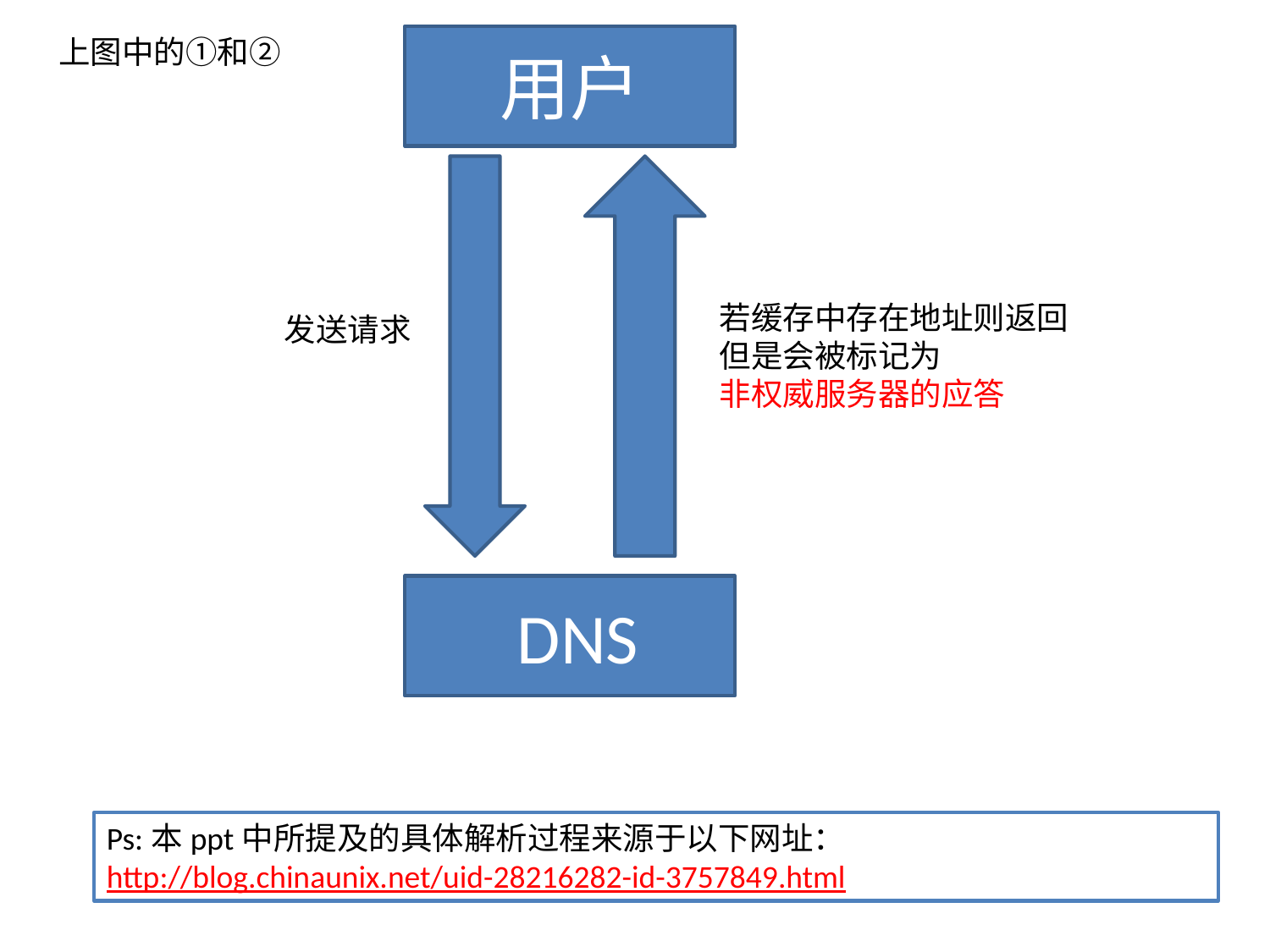

上图中的①和②
用户

若缓存中存在地址则返回
但是会被标记为
非权威服务器的应答
发送请求
 DNS
Ps:本ppt中所提及的具体解析过程来源于以下网址：
http://blog.chinaunix.net/uid-28216282-id-3757849.html